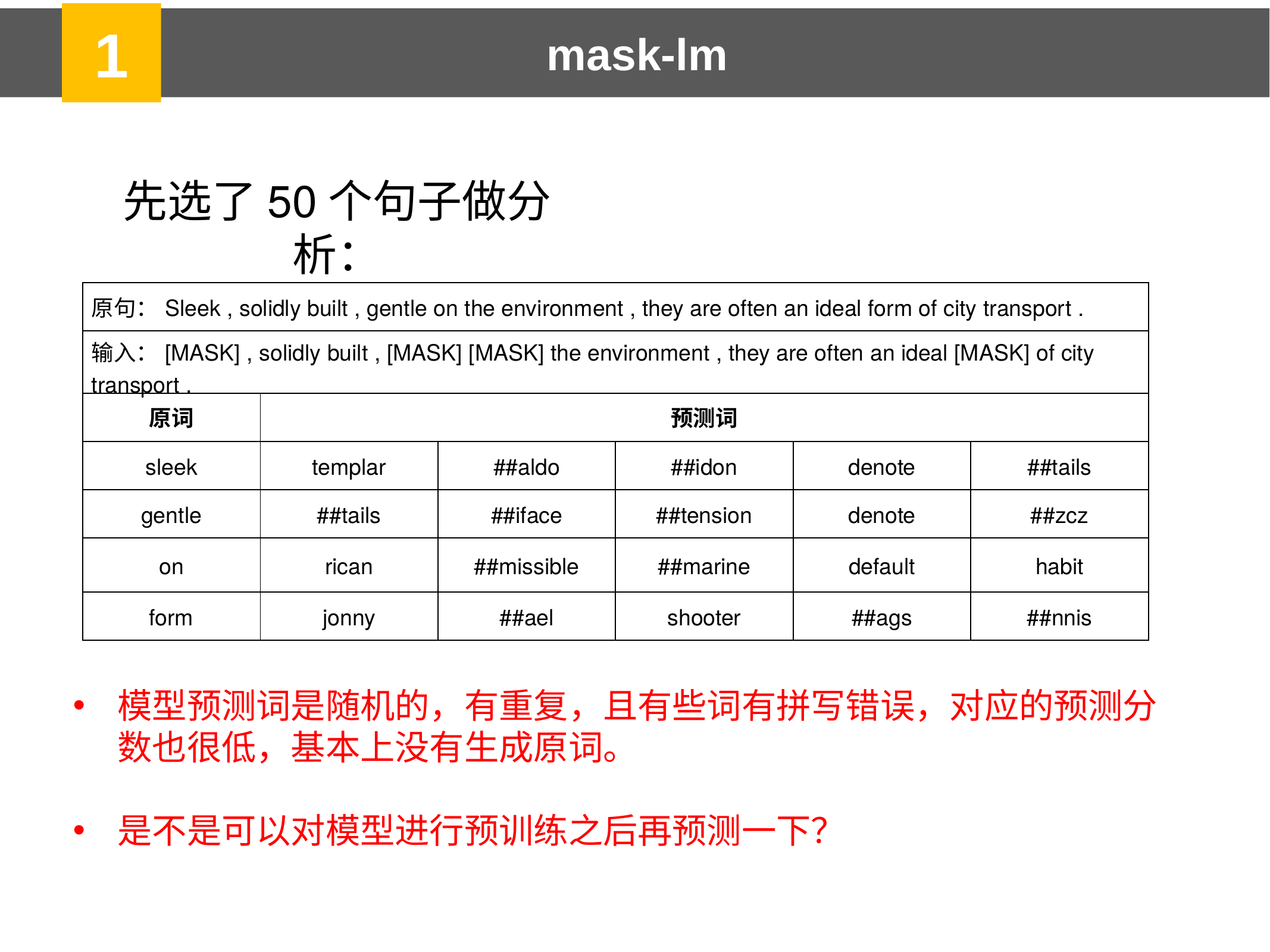

1

mask-lm
先选了50个句子做分析：
| 原句：Sleek , solidly built , gentle on the environment , they are often an ideal form of city transport . |  |  |  |  |  |
| --- | --- | --- | --- | --- | --- |
| 输入：[MASK] , solidly built , [MASK] [MASK] the environment , they are often an ideal [MASK] of city transport . |  |  |  |  |  |
| 原词 | 预测词 |  |  |  |  |
| sleek | templar | ##aldo | ##idon | denote | ##tails |
| gentle | ##tails | ##iface | ##tension | denote | ##zcz |
| on | rican | ##missible | ##marine | default | habit |
| form | jonny | ##ael | shooter | ##ags | ##nnis |
模型预测词是随机的，有重复，且有些词有拼写错误，对应的预测分数也很低，基本上没有生成原词。

是不是可以对模型进行预训练之后再预测一下？